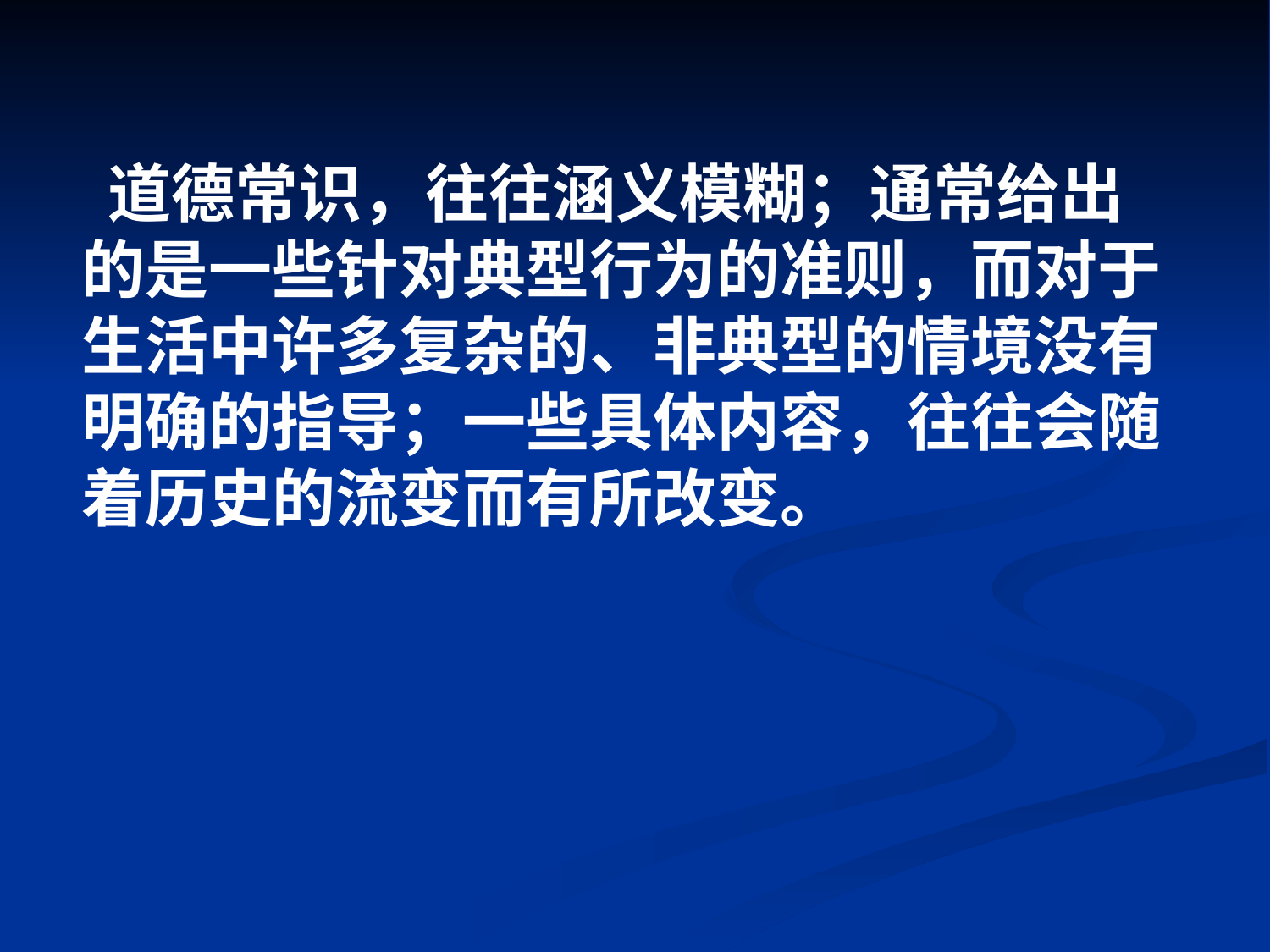

道德常识，往往涵义模糊；通常给出的是一些针对典型行为的准则，而对于生活中许多复杂的、非典型的情境没有明确的指导；一些具体内容，往往会随着历史的流变而有所改变。